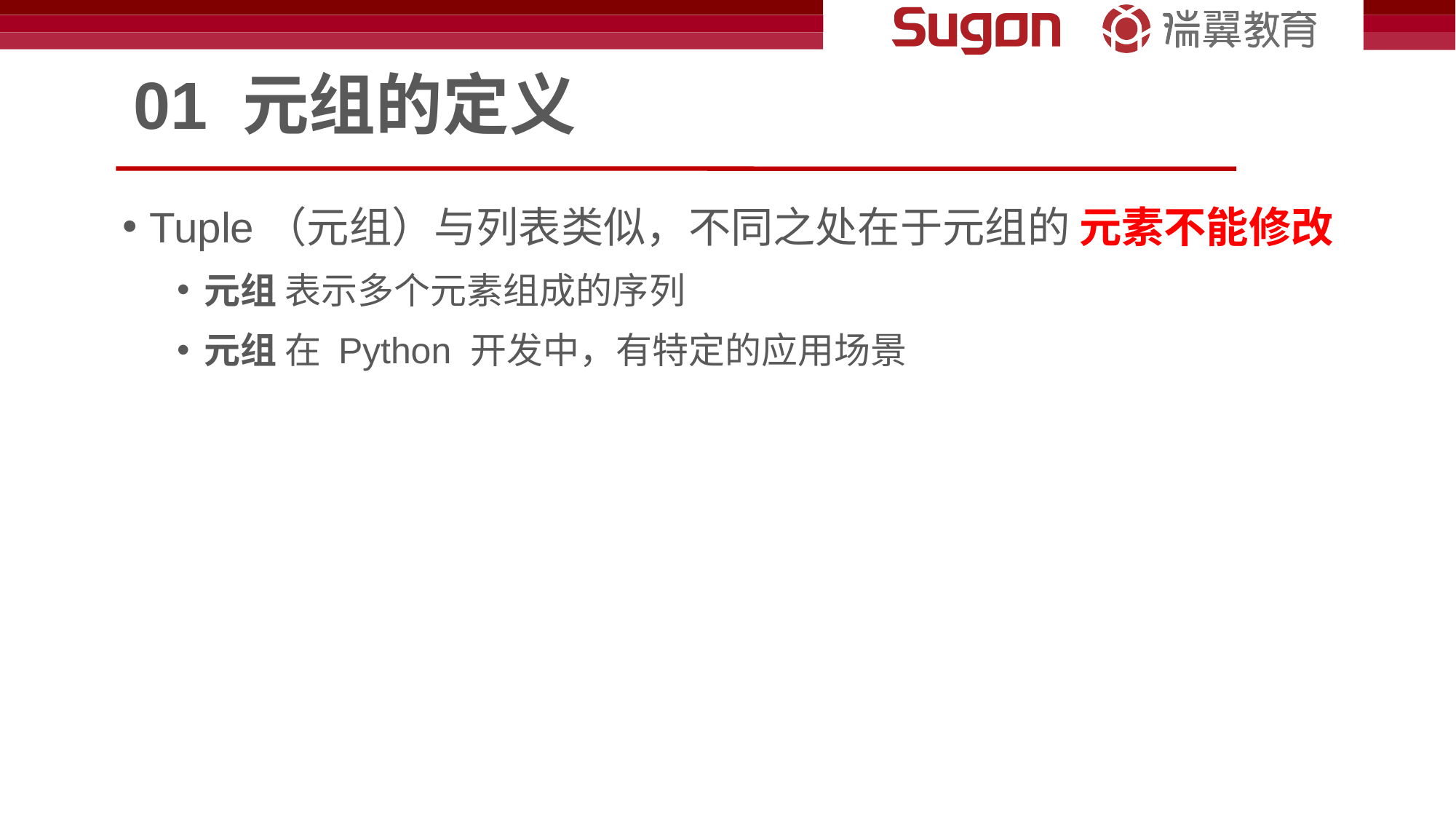

# 01 元组的定义
Tuple（元组）与列表类似，不同之处在于元组的 元素不能修改
元组 表示多个元素组成的序列
元组 在 Python 开发中，有特定的应用场景